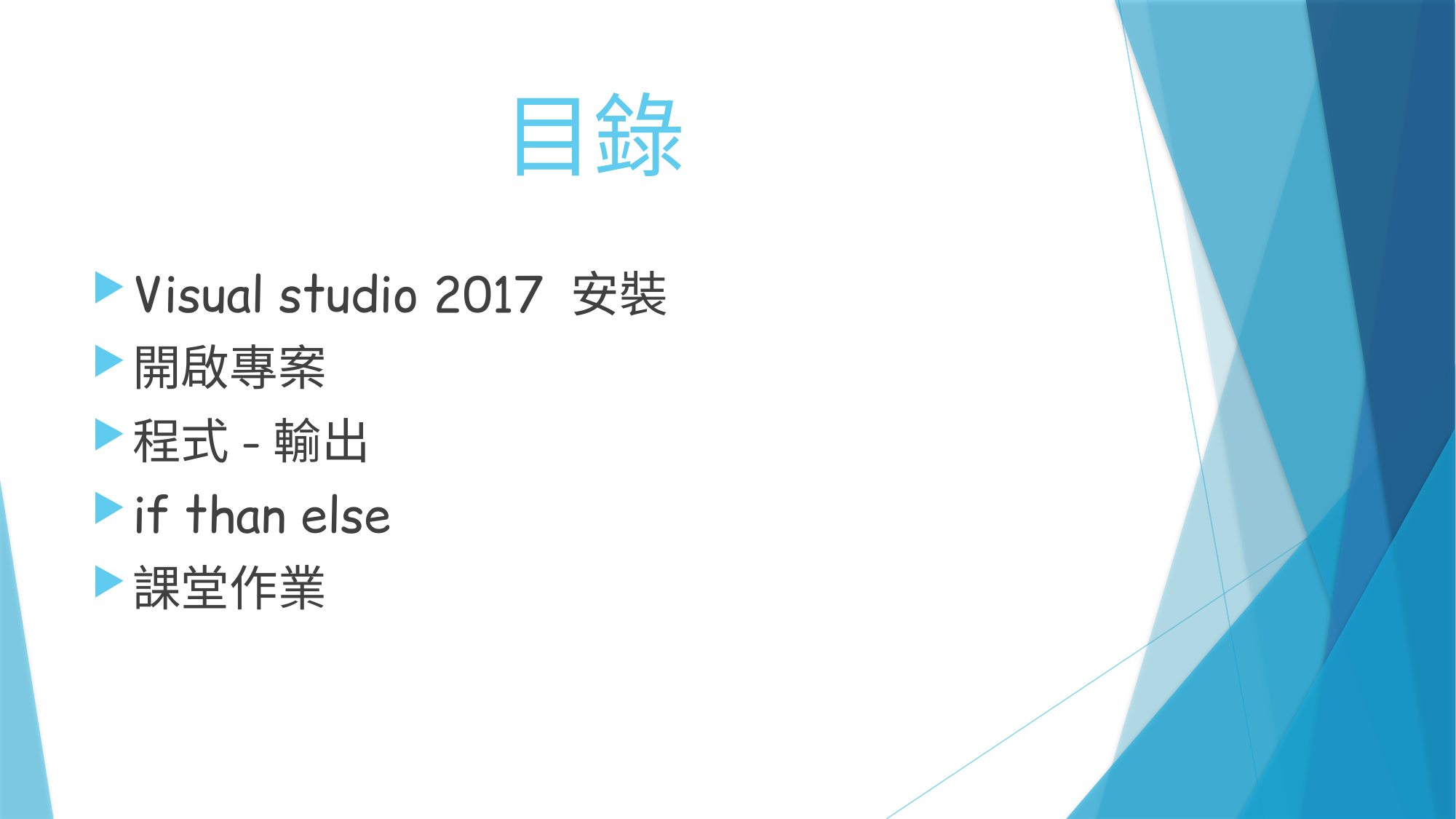

# 目錄
Visual studio 2017 安裝
開啟專案
程式-輸出
if than else
課堂作業